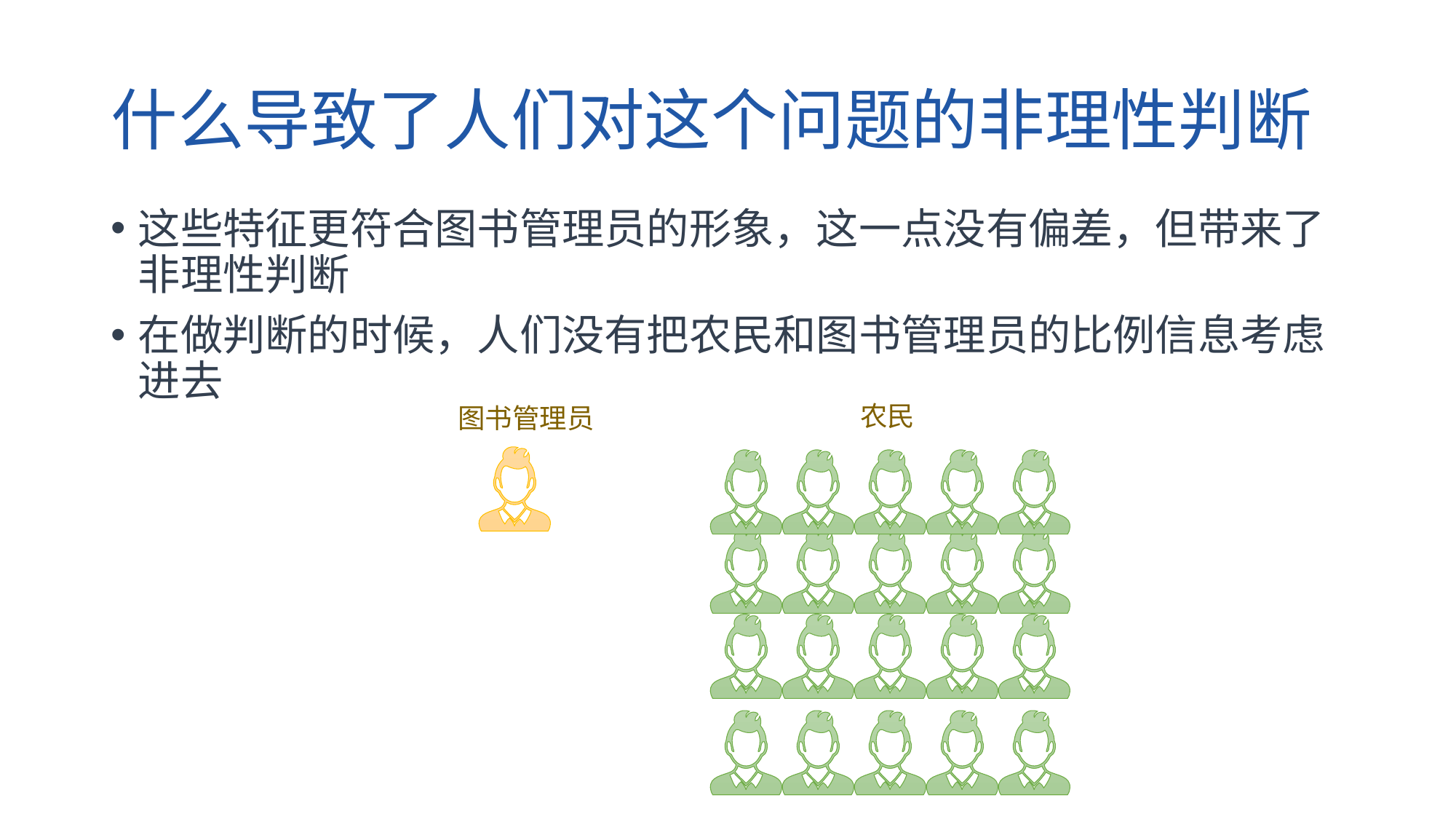

# 什么导致了人们对这个问题的非理性判断
这些特征更符合图书管理员的形象，这一点没有偏差，但带来了非理性判断
在做判断的时候，人们没有把农民和图书管理员的比例信息考虑进去
农民
图书管理员